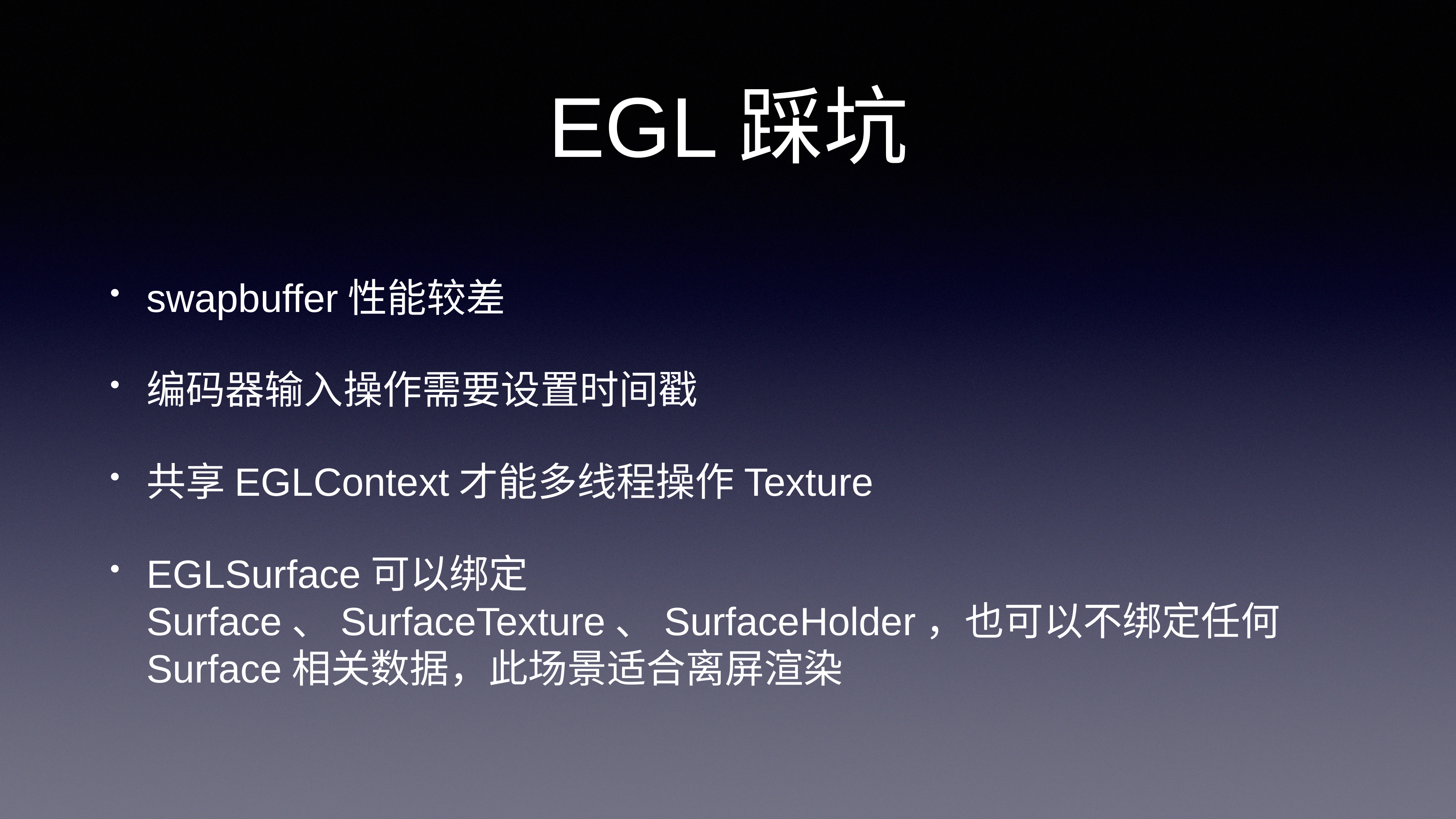

# EGL踩坑
swapbuffer性能较差
编码器输入操作需要设置时间戳
共享EGLContext才能多线程操作Texture
EGLSurface可以绑定Surface、SurfaceTexture、SurfaceHolder，也可以不绑定任何Surface相关数据，此场景适合离屏渲染